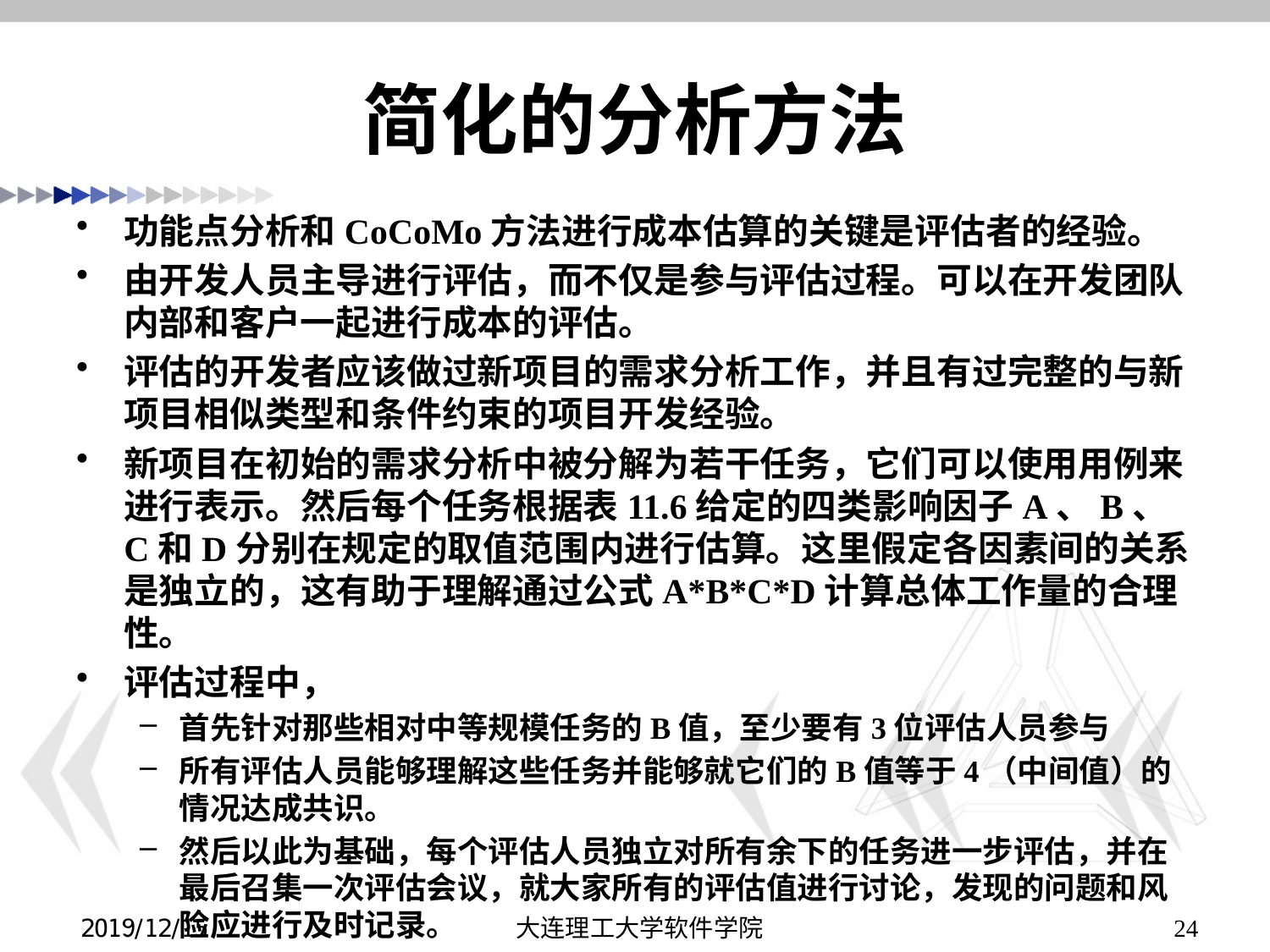

# 简化的分析方法
功能点分析和CoCoMo方法进行成本估算的关键是评估者的经验。
由开发人员主导进行评估，而不仅是参与评估过程。可以在开发团队内部和客户一起进行成本的评估。
评估的开发者应该做过新项目的需求分析工作，并且有过完整的与新项目相似类型和条件约束的项目开发经验。
新项目在初始的需求分析中被分解为若干任务，它们可以使用用例来进行表示。然后每个任务根据表11.6给定的四类影响因子A、B、C和D分别在规定的取值范围内进行估算。这里假定各因素间的关系是独立的，这有助于理解通过公式A*B*C*D计算总体工作量的合理性。
评估过程中，
首先针对那些相对中等规模任务的B值，至少要有3位评估人员参与
所有评估人员能够理解这些任务并能够就它们的B值等于4（中间值）的情况达成共识。
然后以此为基础，每个评估人员独立对所有余下的任务进一步评估，并在最后召集一次评估会议，就大家所有的评估值进行讨论，发现的问题和风险应进行及时记录。
2019/12/15
大连理工大学软件学院
24